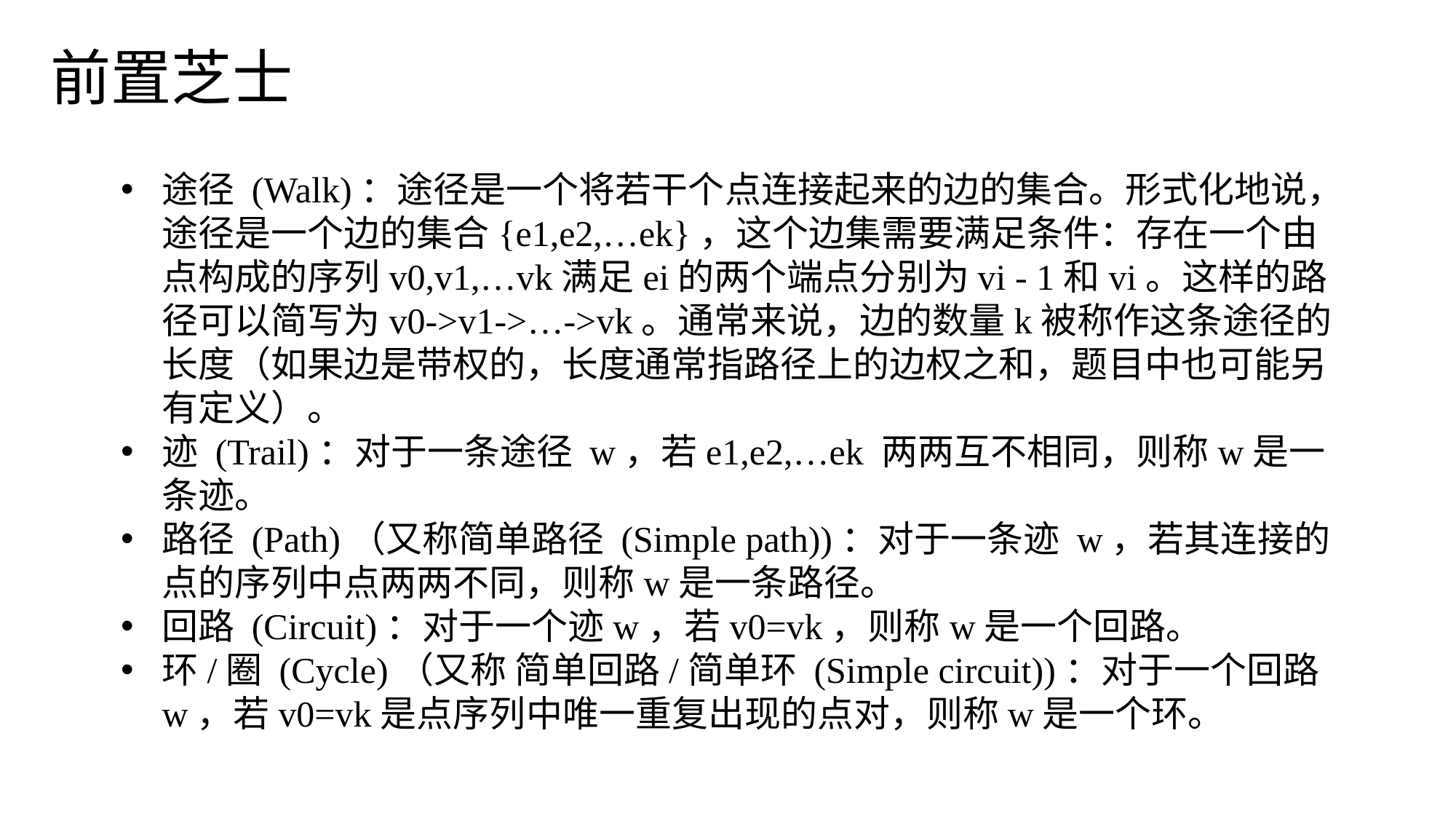

前置芝士
途径 (Walk)：途径是一个将若干个点连接起来的边的集合。形式化地说，途径是一个边的集合{e1,e2,…ek}，这个边集需要满足条件：存在一个由点构成的序列v0,v1,…vk满足ei的两个端点分别为vi - 1和vi。这样的路径可以简写为v0->v1->…->vk。通常来说，边的数量k被称作这条途径的长度（如果边是带权的，长度通常指路径上的边权之和，题目中也可能另有定义）。
迹 (Trail)：对于一条途径 w，若e1,e2,…ek 两两互不相同，则称w是一条迹。
路径 (Path)（又称简单路径 (Simple path))：对于一条迹 w，若其连接的点的序列中点两两不同，则称w是一条路径。
回路 (Circuit)：对于一个迹w，若v0=vk，则称w是一个回路。
环/圈 (Cycle)（又称 简单回路/简单环 (Simple circuit))：对于一个回路w，若v0=vk是点序列中唯一重复出现的点对，则称w是一个环。